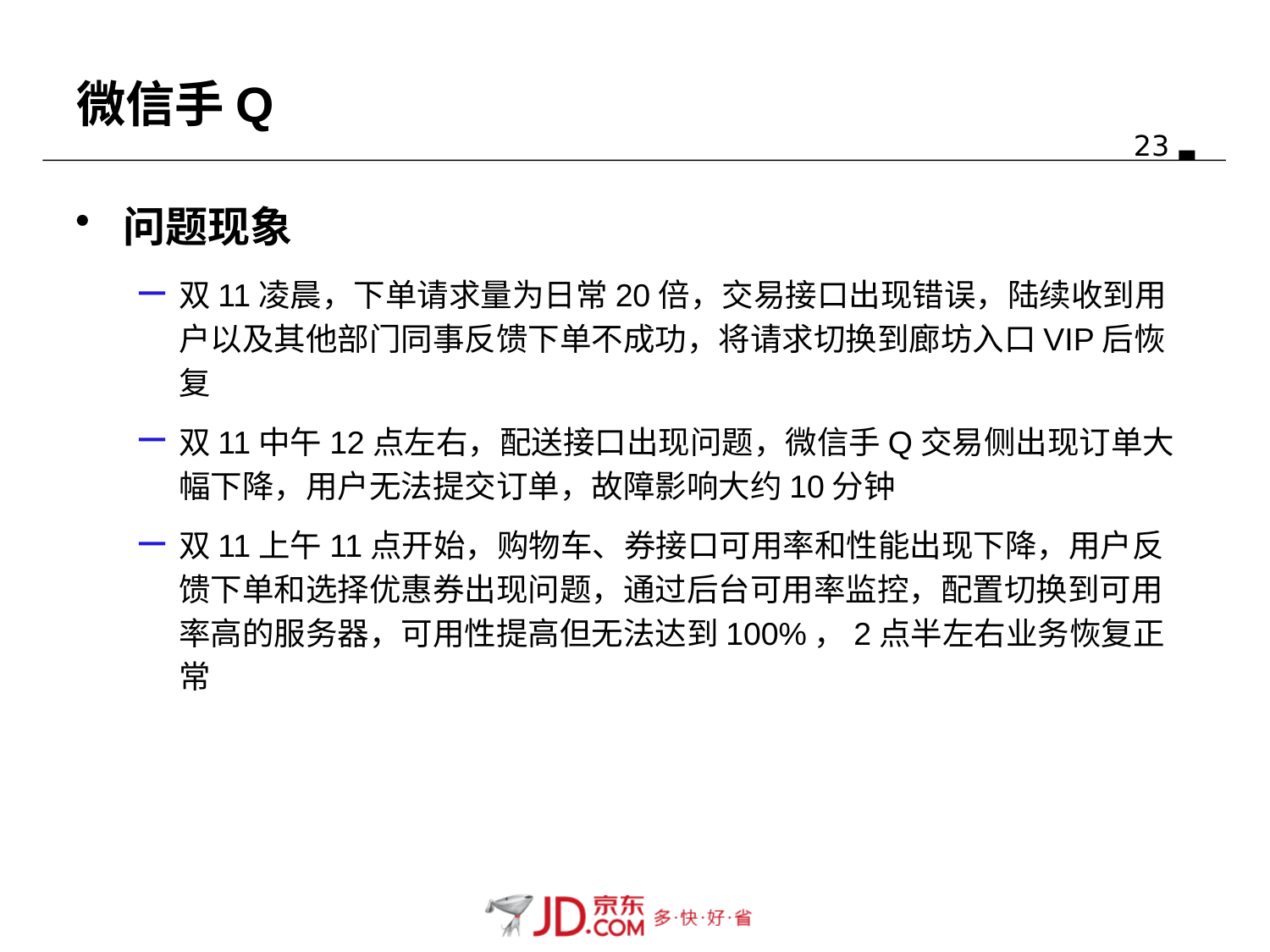

# 微信手Q
问题现象
双11凌晨，下单请求量为日常20倍，交易接口出现错误，陆续收到用户以及其他部门同事反馈下单不成功，将请求切换到廊坊入口VIP后恢复
双11中午12点左右，配送接口出现问题，微信手Q交易侧出现订单大幅下降，用户无法提交订单，故障影响大约10分钟
双11上午11点开始，购物车、券接口可用率和性能出现下降，用户反馈下单和选择优惠券出现问题，通过后台可用率监控，配置切换到可用率高的服务器，可用性提高但无法达到100%，2点半左右业务恢复正常